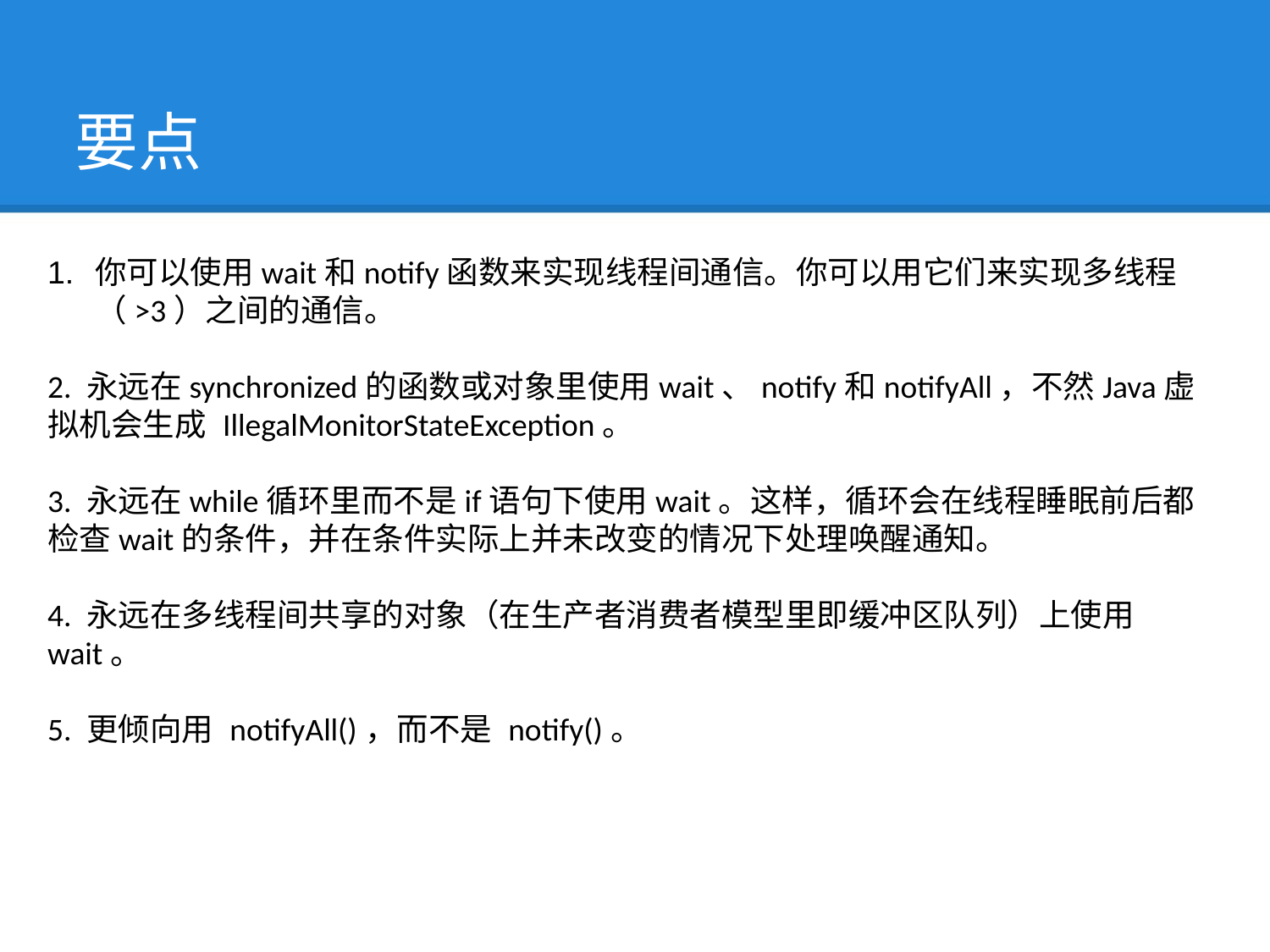

要点
你可以使用wait和notify函数来实现线程间通信。你可以用它们来实现多线程（>3）之间的通信。

2. 永远在synchronized的函数或对象里使用wait、notify和notifyAll，不然Java虚拟机会生成 IllegalMonitorStateException。

3. 永远在while循环里而不是if语句下使用wait。这样，循环会在线程睡眠前后都检查wait的条件，并在条件实际上并未改变的情况下处理唤醒通知。

4. 永远在多线程间共享的对象（在生产者消费者模型里即缓冲区队列）上使用wait。

5. 更倾向用 notifyAll()，而不是 notify()。